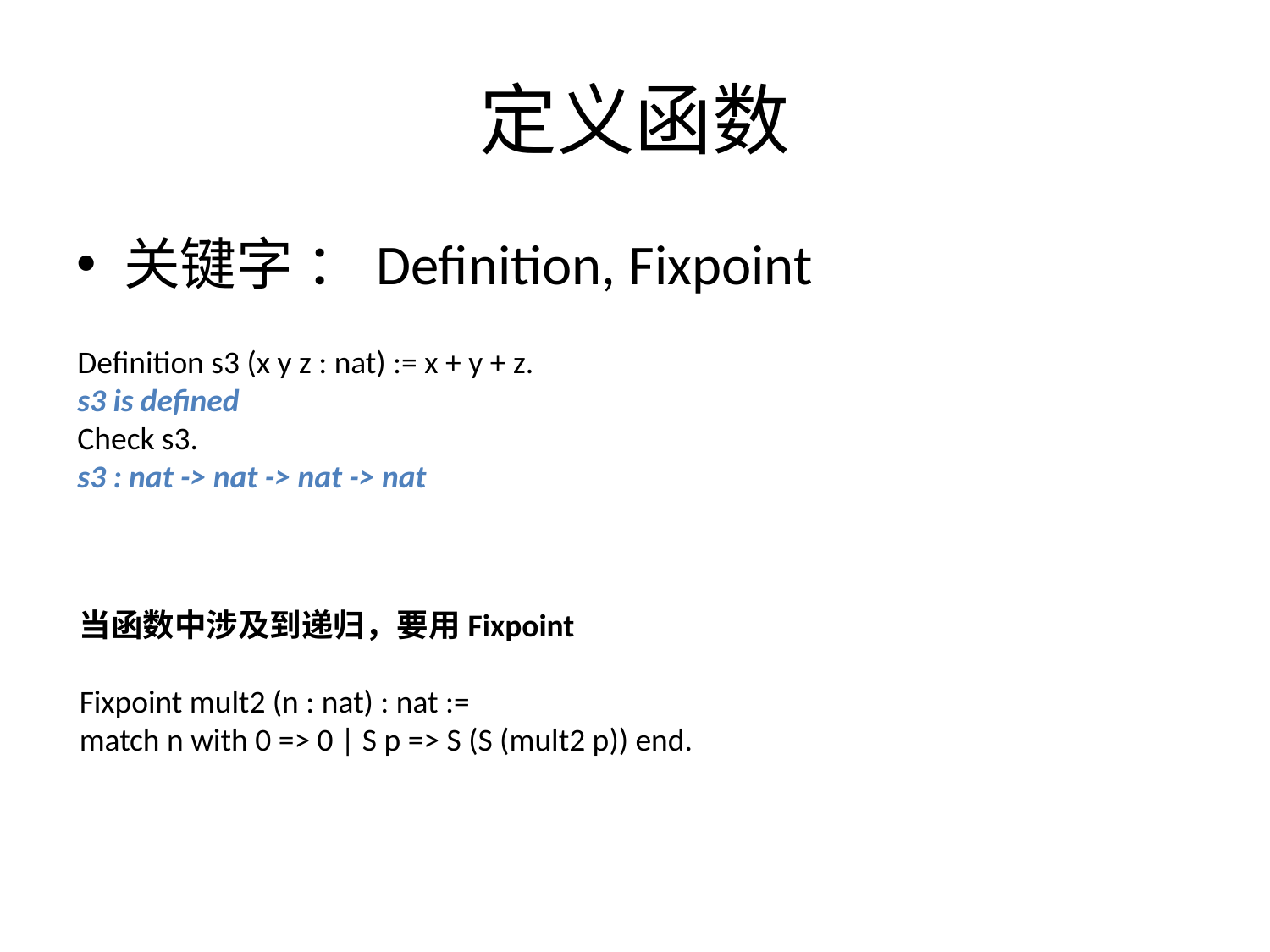

# 定义函数
关键字 ：Definition, Fixpoint
Definition s3 (x y z : nat) := x + y + z.
s3 is defined
Check s3.
s3 : nat -> nat -> nat -> nat

当函数中涉及到递归，要用Fixpoint

Fixpoint mult2 (n : nat) : nat :=
match n with 0 => 0 | S p => S (S (mult2 p)) end.